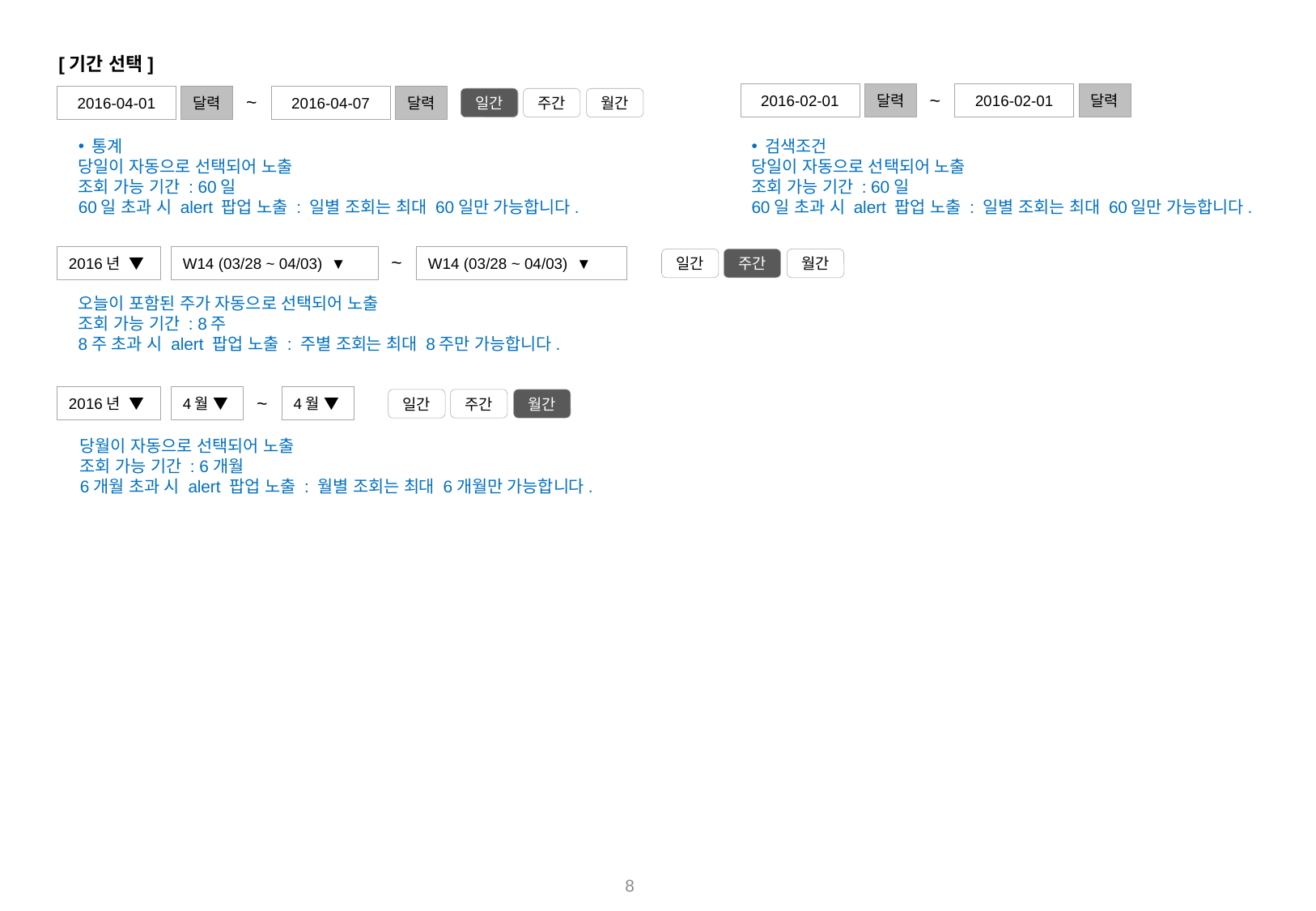

[기간 선택]
~
2016-02-01
달력
2016-02-01
달력
~
2016-04-01
달력
2016-04-07
달력
일간
일간
주간
월간
 통계
당일이 자동으로 선택되어 노출
조회 가능 기간 : 60일
60일 초과 시 alert 팝업 노출 : 일별 조회는 최대 60일만 가능합니다.
 검색조건
당일이 자동으로 선택되어 노출
조회 가능 기간 : 60일
60일 초과 시 alert 팝업 노출 : 일별 조회는 최대 60일만 가능합니다.
~
2016년  ▼
W14 (03/28 ~ 04/03)  ▼
W14 (03/28 ~ 04/03)  ▼
일간
주간
월간
오늘이 포함된 주가 자동으로 선택되어 노출
조회 가능 기간 : 8주
8주 초과 시 alert 팝업 노출 : 주별 조회는 최대 8주만 가능합니다.
~
2016년  ▼
4월 ▼
4월 ▼
일간
주간
월간
당월이 자동으로 선택되어 노출
조회 가능 기간 : 6개월
6개월 초과 시 alert 팝업 노출 : 월별 조회는 최대 6개월만 가능합니다.
8